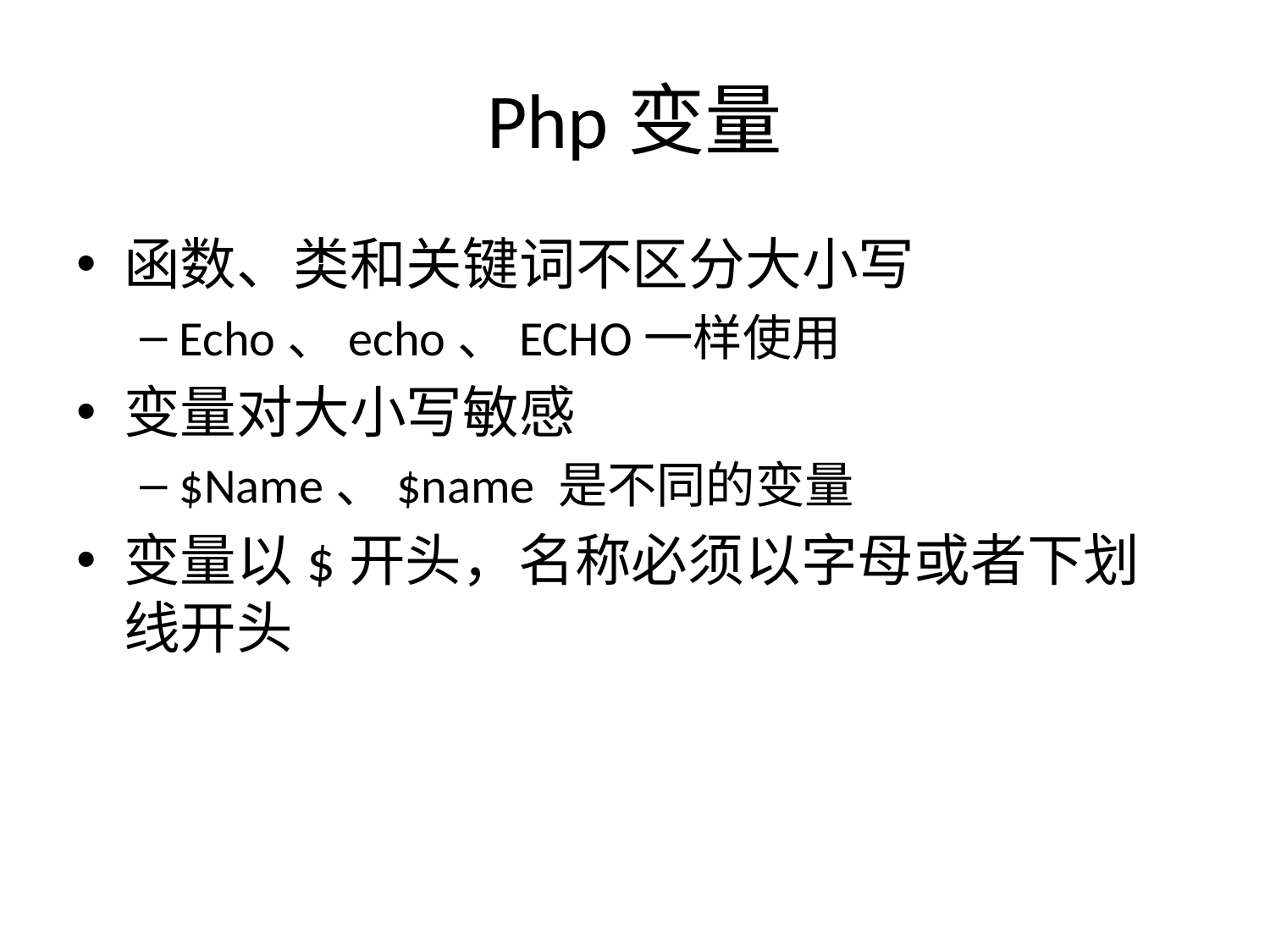

# Php变量
函数、类和关键词不区分大小写
Echo、echo、ECHO一样使用
变量对大小写敏感
$Name、$name 是不同的变量
变量以$开头，名称必须以字母或者下划线开头